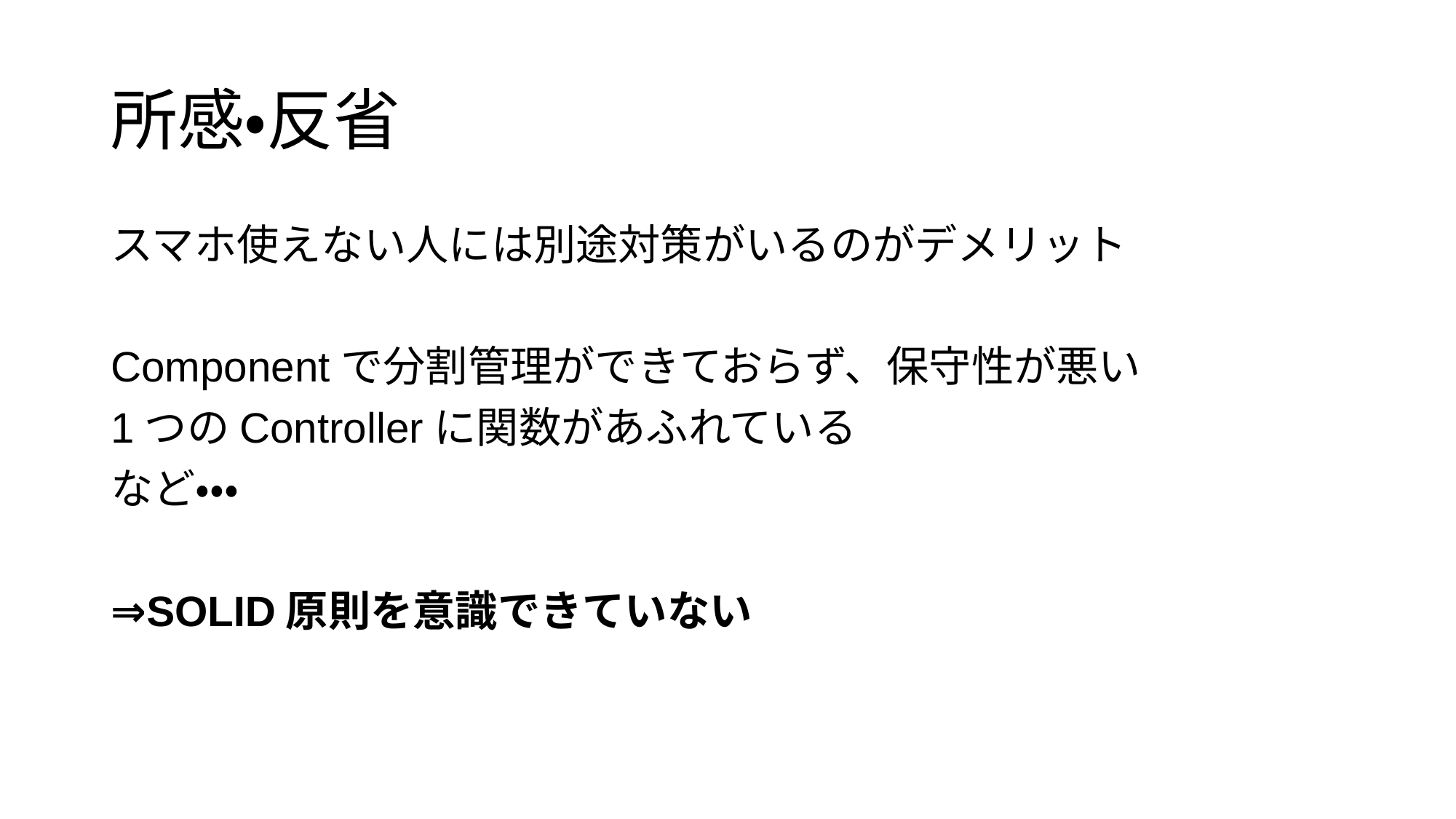

# 所感・反省
スマホ使えない人には別途対策がいるのがデメリット

Componentで分割管理ができておらず、保守性が悪い
1つのControllerに関数があふれている
など・・・

⇒SOLID原則を意識できていない